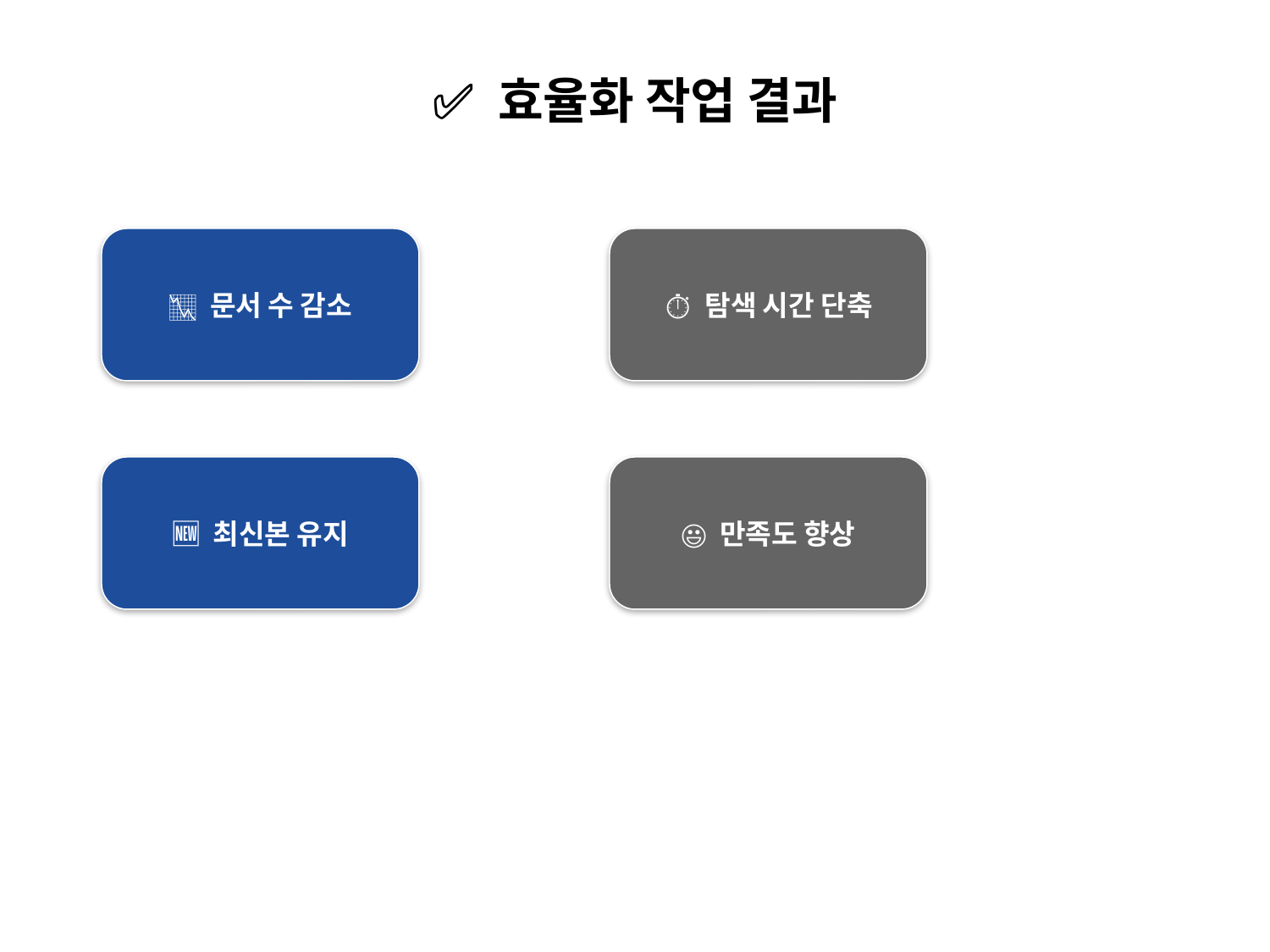

✅ 효율화 작업 결과
📉 문서 수 감소
⏱ 탐색 시간 단축
🆕 최신본 유지
😃 만족도 향상